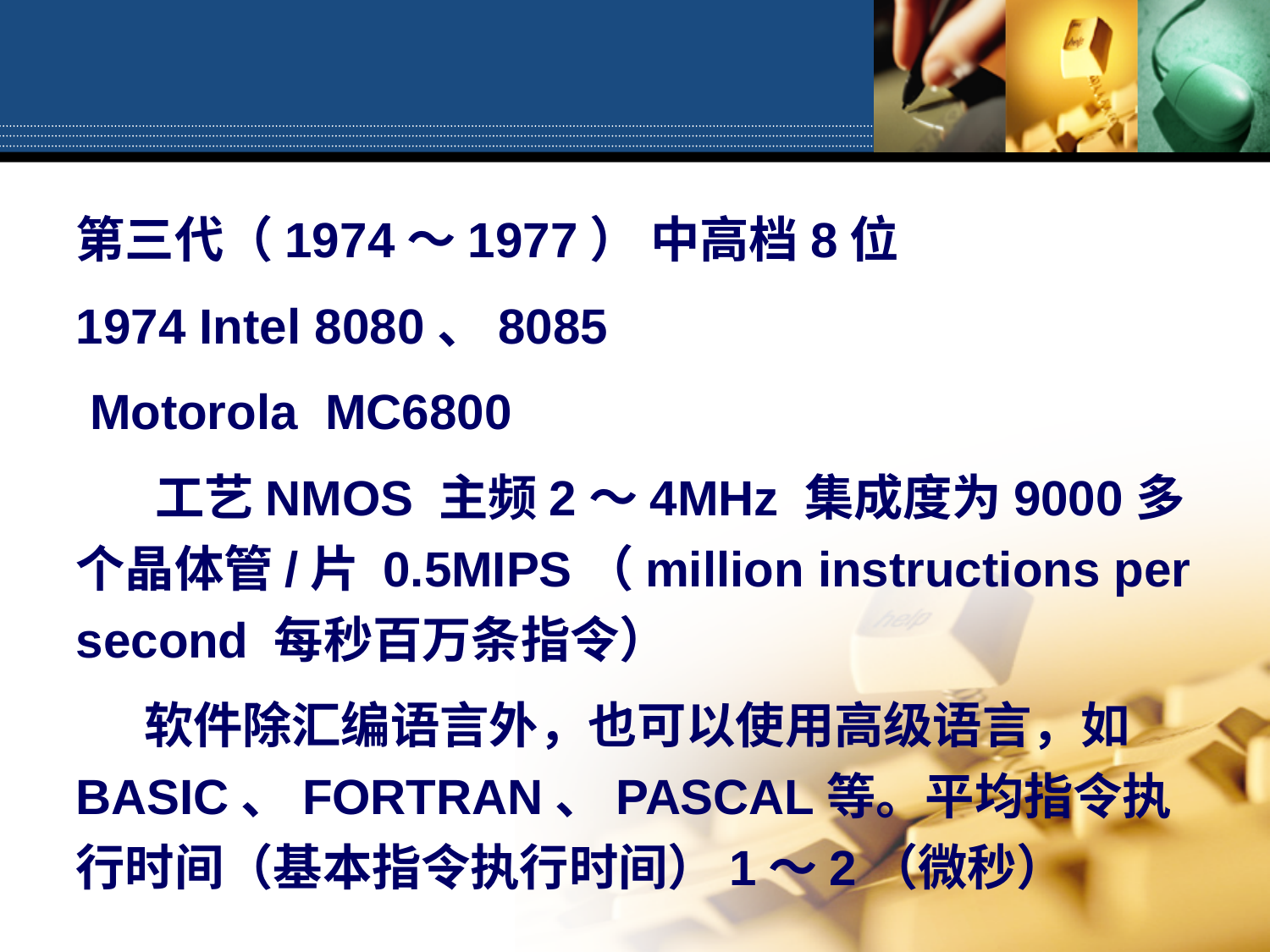

#
第三代（1974～1977） 中高档8位
1974 Intel 8080、8085
 Motorola  MC6800
      工艺NMOS 主频2～4MHz 集成度为9000多个晶体管/片 0.5MIPS（million instructions per second 每秒百万条指令）
     软件除汇编语言外，也可以使用高级语言，如BASIC、FORTRAN、PASCAL等。平均指令执行时间（基本指令执行时间）1～2（微秒）